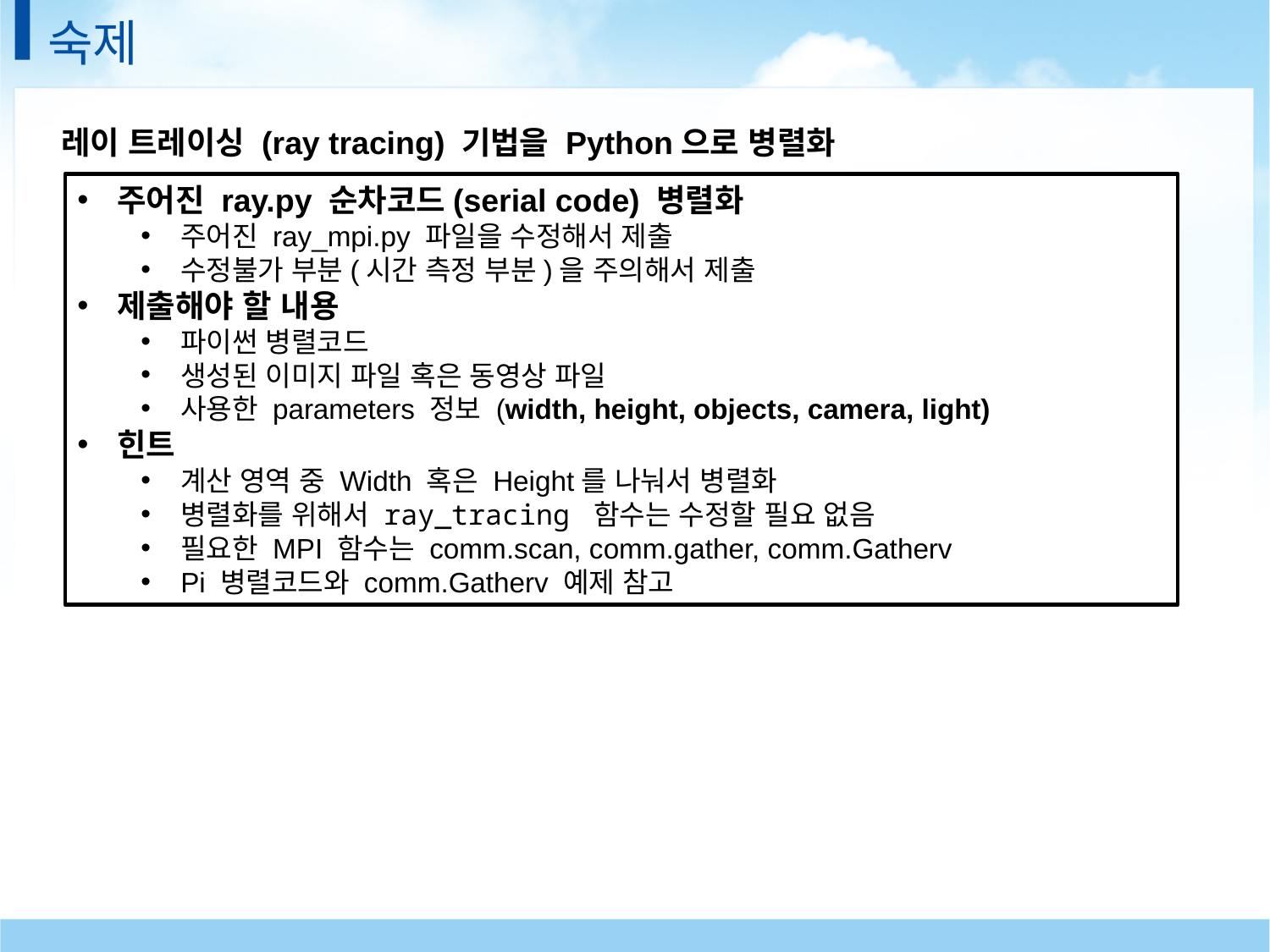

# 숙제
레이 트레이싱 (ray tracing) 기법을 Python으로 병렬화
주어진 ray.py 순차코드(serial code) 병렬화
주어진 ray_mpi.py 파일을 수정해서 제출
수정불가 부분(시간 측정 부분)을 주의해서 제출
제출해야 할 내용
파이썬 병렬코드
생성된 이미지 파일 혹은 동영상 파일
사용한 parameters 정보 (width, height, objects, camera, light)
힌트
계산 영역 중 Width 혹은 Height를 나눠서 병렬화
병렬화를 위해서 ray_tracing 함수는 수정할 필요 없음
필요한 MPI 함수는 comm.scan, comm.gather, comm.Gatherv
Pi 병렬코드와 comm.Gatherv 예제 참고